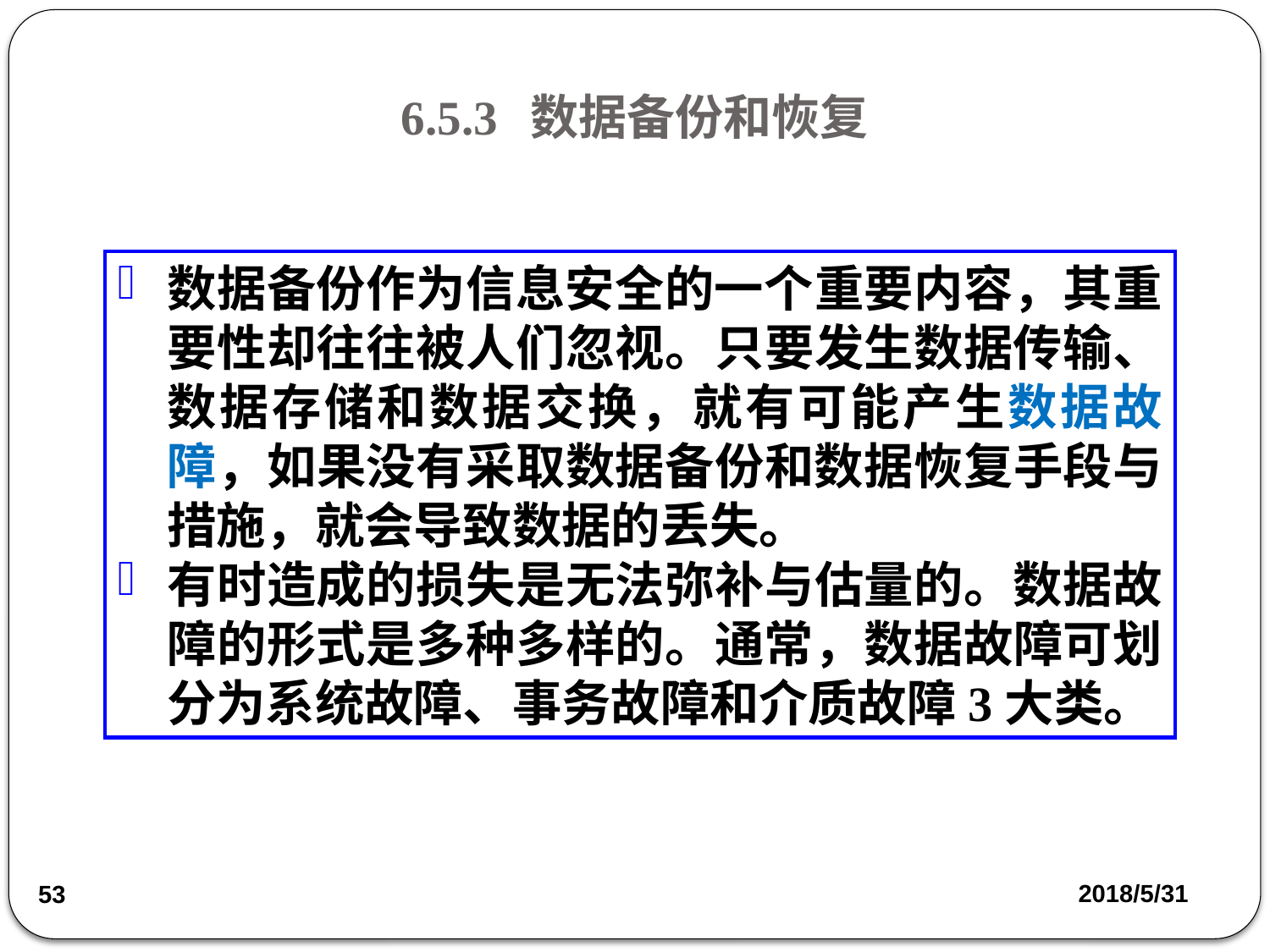

# 6.5.3  数据备份和恢复
数据备份作为信息安全的一个重要内容，其重要性却往往被人们忽视。只要发生数据传输、数据存储和数据交换，就有可能产生数据故障，如果没有采取数据备份和数据恢复手段与措施，就会导致数据的丢失。
有时造成的损失是无法弥补与估量的。数据故障的形式是多种多样的。通常，数据故障可划分为系统故障、事务故障和介质故障3大类。
2018/5/31
53